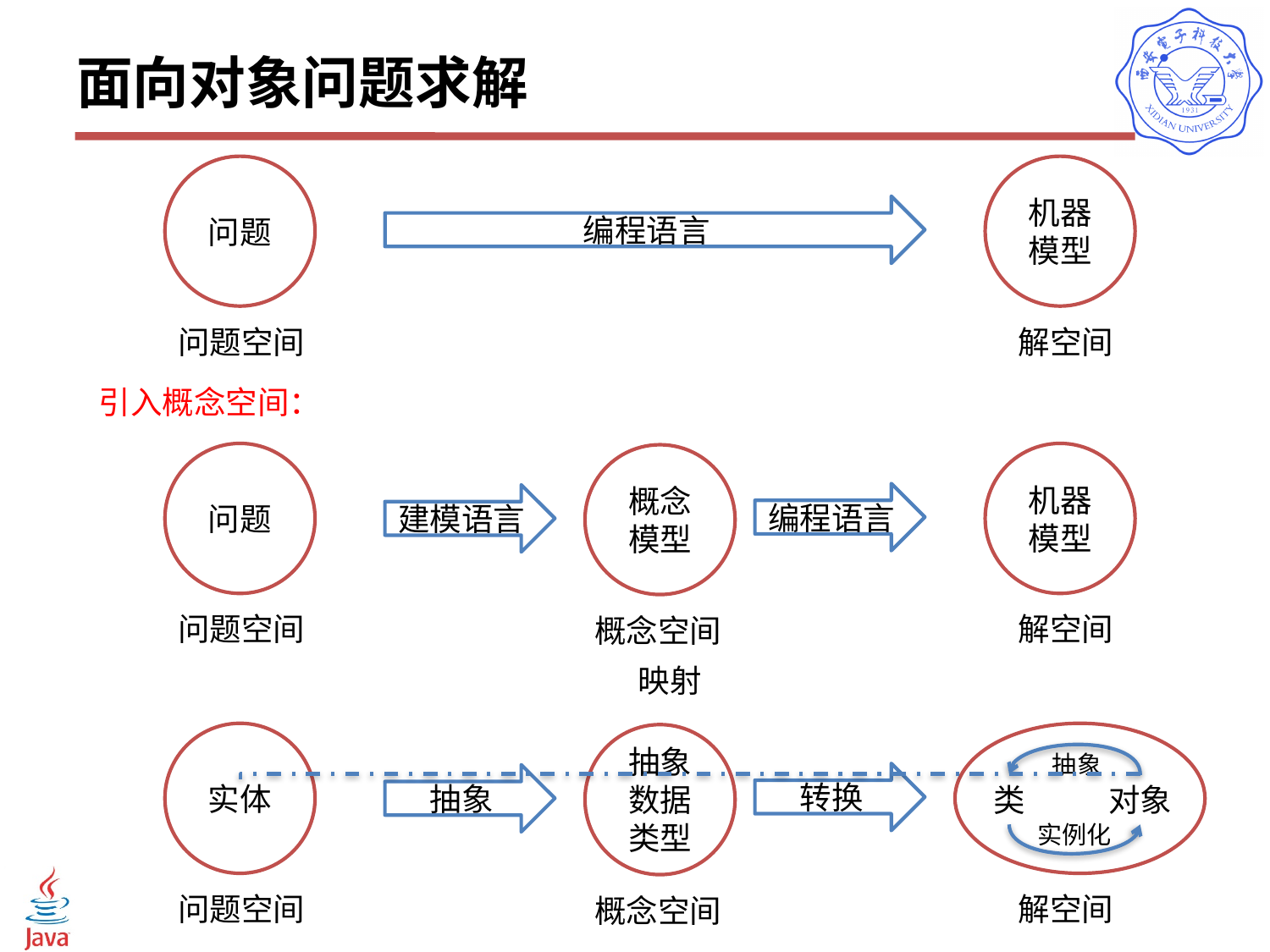

# 面向对象问题求解
问题
机器模型
编程语言
问题空间
解空间
引入概念空间：
问题
机器模型
概念模型
编程语言
建模语言
问题空间
解空间
概念空间
映射
实体

抽象数据类型
抽象
转换
抽象
类
对象

实例化
问题空间
解空间
概念空间